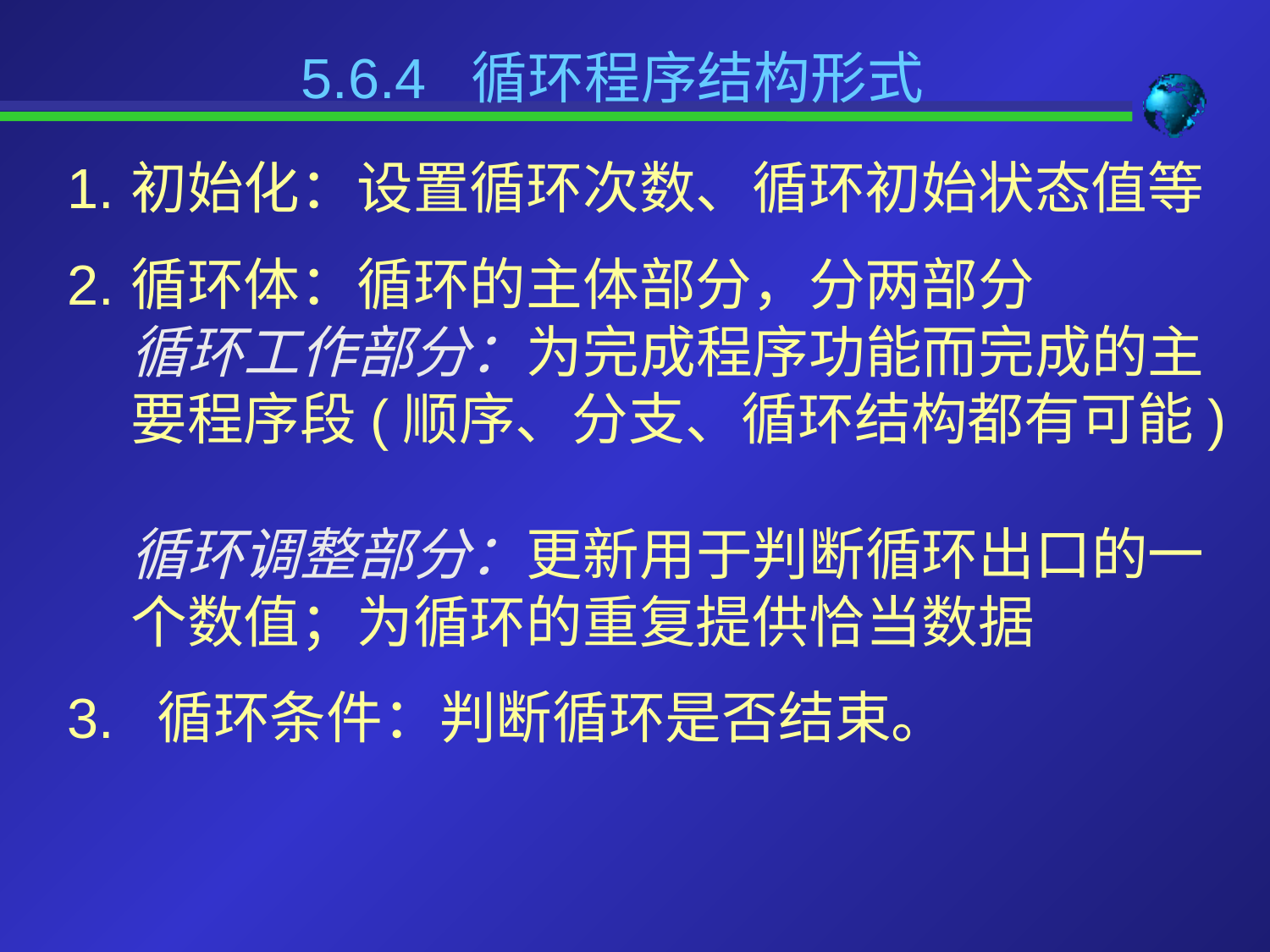

5.6.4  循环程序结构形式
初始化：设置循环次数、循环初始状态值等
循环体：循环的主体部分，分两部分
循环工作部分：为完成程序功能而完成的主要程序段(顺序、分支、循环结构都有可能)
循环调整部分：更新用于判断循环出口的一个数值；为循环的重复提供恰当数据
 循环条件：判断循环是否结束。
26